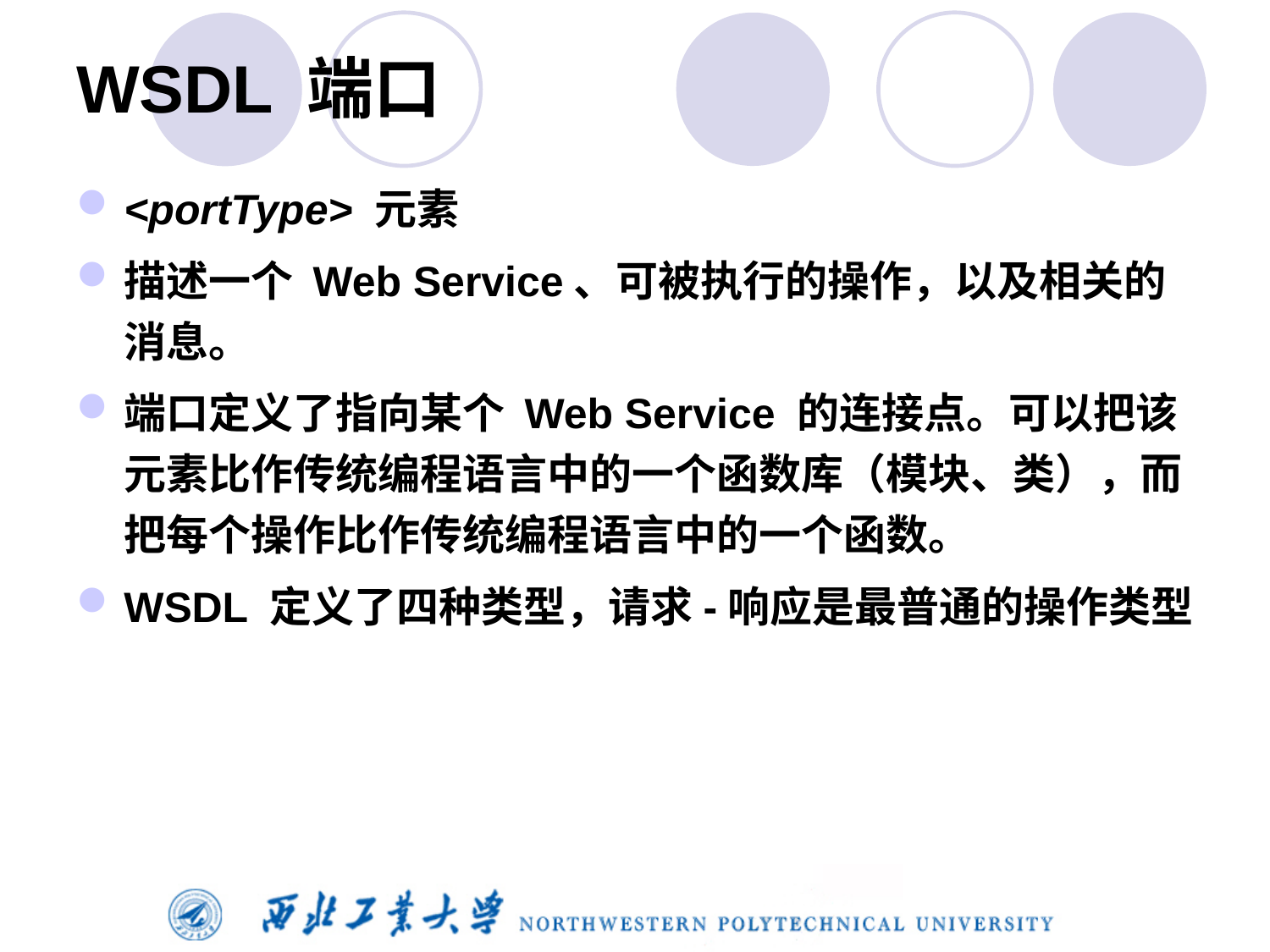

# WSDL 端口
<portType> 元素
描述一个 Web Service、可被执行的操作，以及相关的消息。
端口定义了指向某个 Web Service 的连接点。可以把该元素比作传统编程语言中的一个函数库（模块、类），而把每个操作比作传统编程语言中的一个函数。
WSDL 定义了四种类型，请求-响应是最普通的操作类型